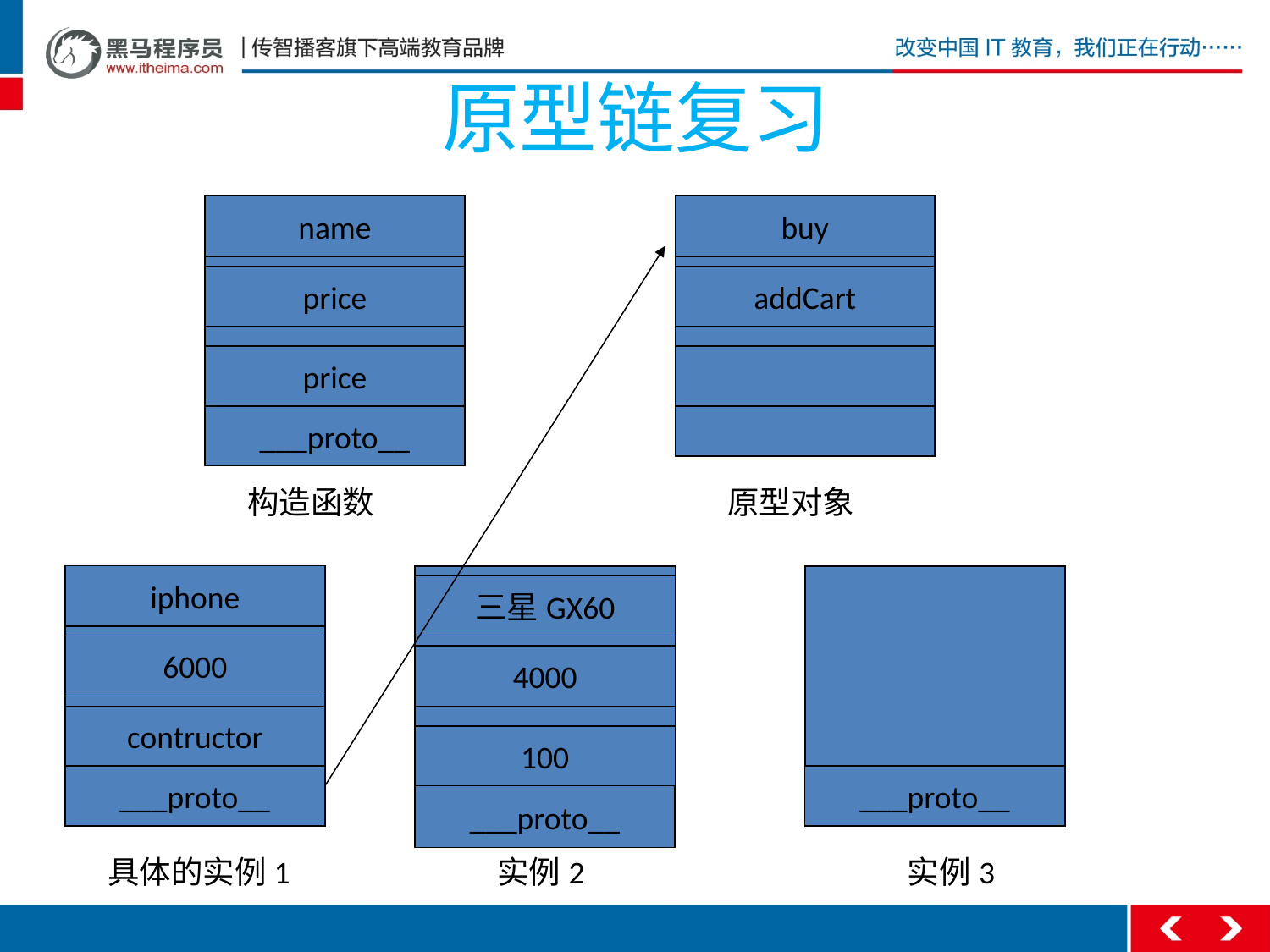

# 原型链复习

name

buy

price
addCart
price

___proto__
构造函数
原型对象

iphone

三星GX60
6000
4000
contructor
100
___proto__
___proto__
___proto__
具体的实例1
实例2
实例3